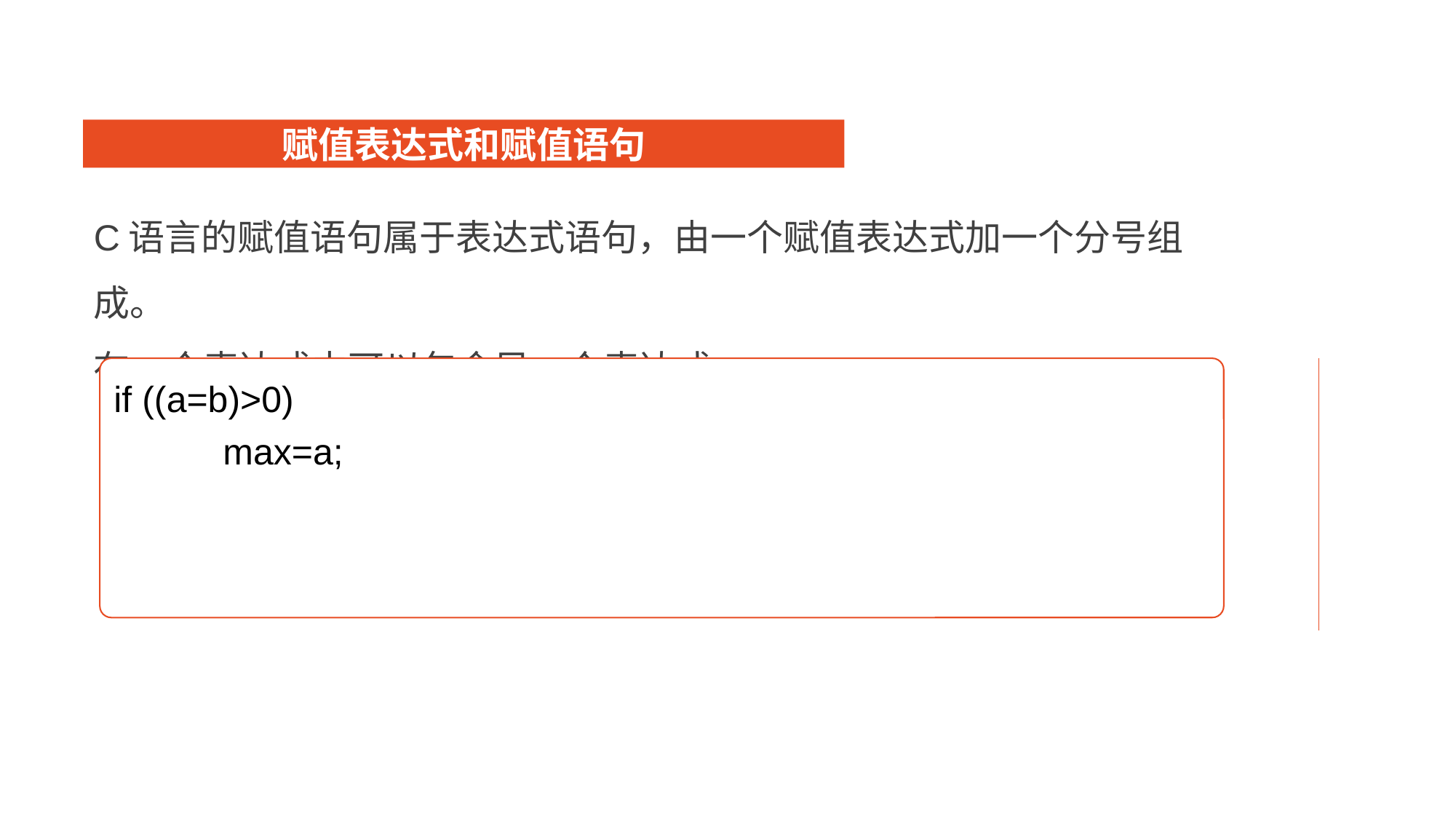

赋值表达式和赋值语句
C语言的赋值语句属于表达式语句，由一个赋值表达式加一个分号组成。
在一个表达式中可以包含另一个表达式。
if ((a=b)>0)
	max=a;